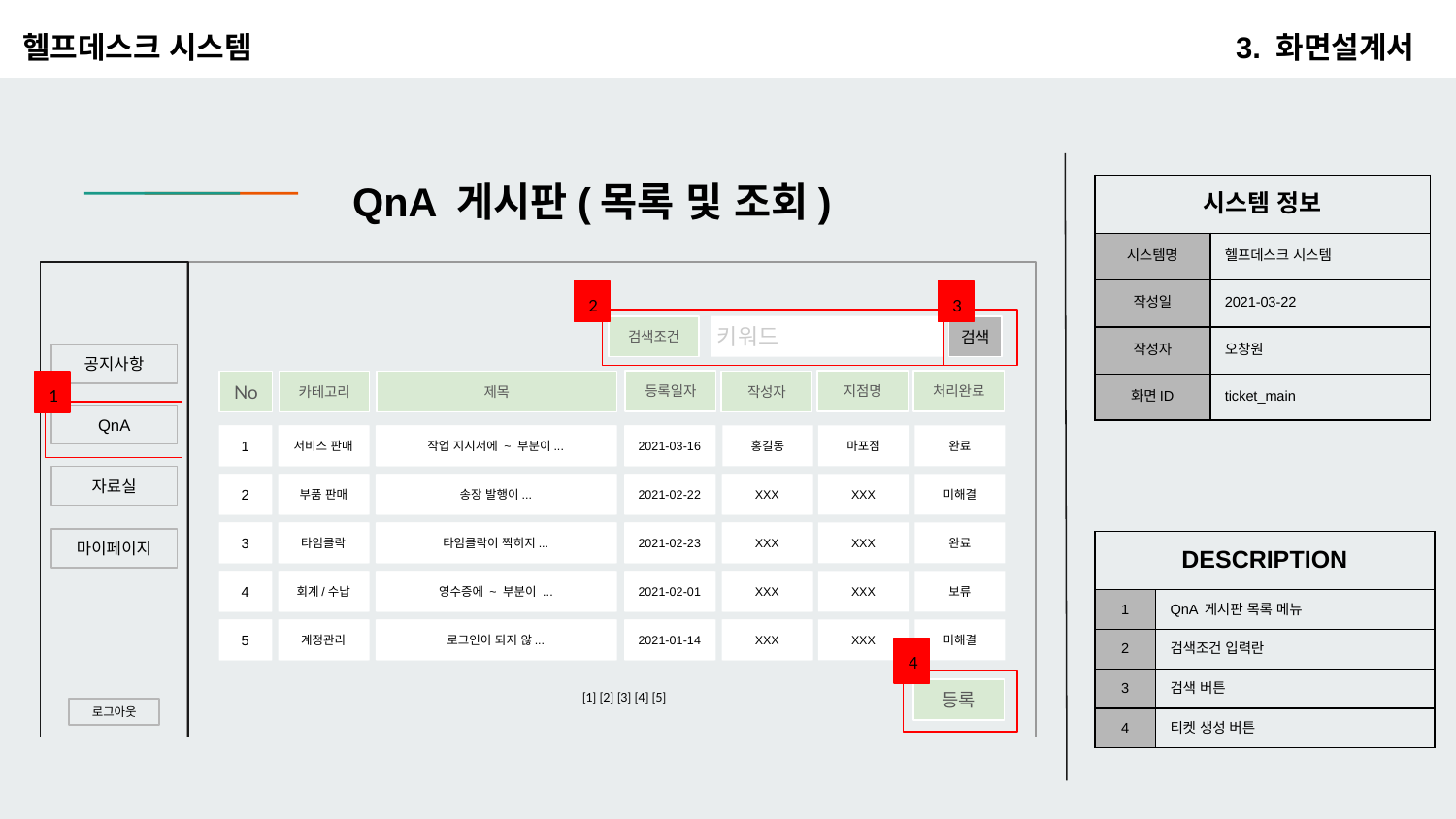

헬프데스크 시스템
3. 화면설계서
# QnA 게시판(목록 및 조회)
| 시스템 정보 |  |
| --- | --- |
| 시스템명 | 헬프데스크 시스템 |
| 작성일 | 2021-03-22 |
| 작성자 | 오창원 |
| 화면ID | ticket\_main |

2
3

검색조건
키워드
검색
공지사항
등록일자
지점명
처리완료
No
카테고리
제목
작성자
1

QnA
1

서비스 판매

작업 지시서에 ~ 부분이...

2021-03-16

홍길동
마포점
완료
자료실
2

부품 판매

송장 발행이...

2021-02-22

XXX

XXX
미해결
3

타임클락

타임클락이 찍히지...

2021-02-23

XXX

XXX
완료
마이페이지
| DESCRIPTION |  |
| --- | --- |
| 1 | QnA 게시판 목록 메뉴 |
| 2 | 검색조건 입력란 |
| 3 | 검색 버튼 |
| 4 | 티켓 생성 버튼 |
4

회계/수납

영수증에 ~ 부분이 ...

2021-02-01

XXX

XXX
보류
5

계정관리

로그인이 되지 않...

2021-01-14

XXX

XXX
미해결
4

등록
[1] [2] [3] [4] [5]
로그아웃